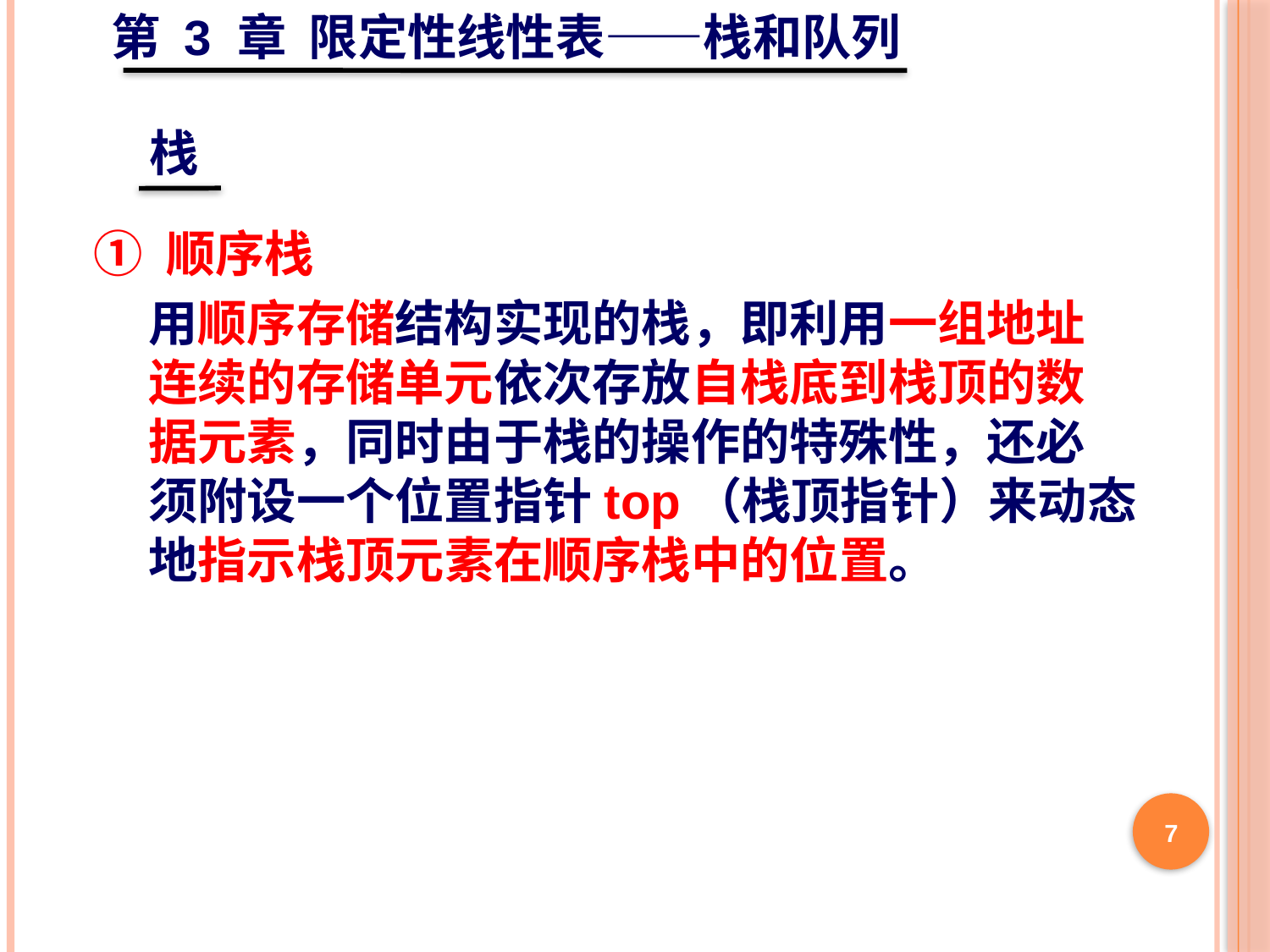

第 3 章  限定性线性表——栈和队列
栈
① 顺序栈
用顺序存储结构实现的栈，即利用一组地址
连续的存储单元依次存放自栈底到栈顶的数
据元素，同时由于栈的操作的特殊性，还必
须附设一个位置指针top（栈顶指针）来动态
地指示栈顶元素在顺序栈中的位置。
7